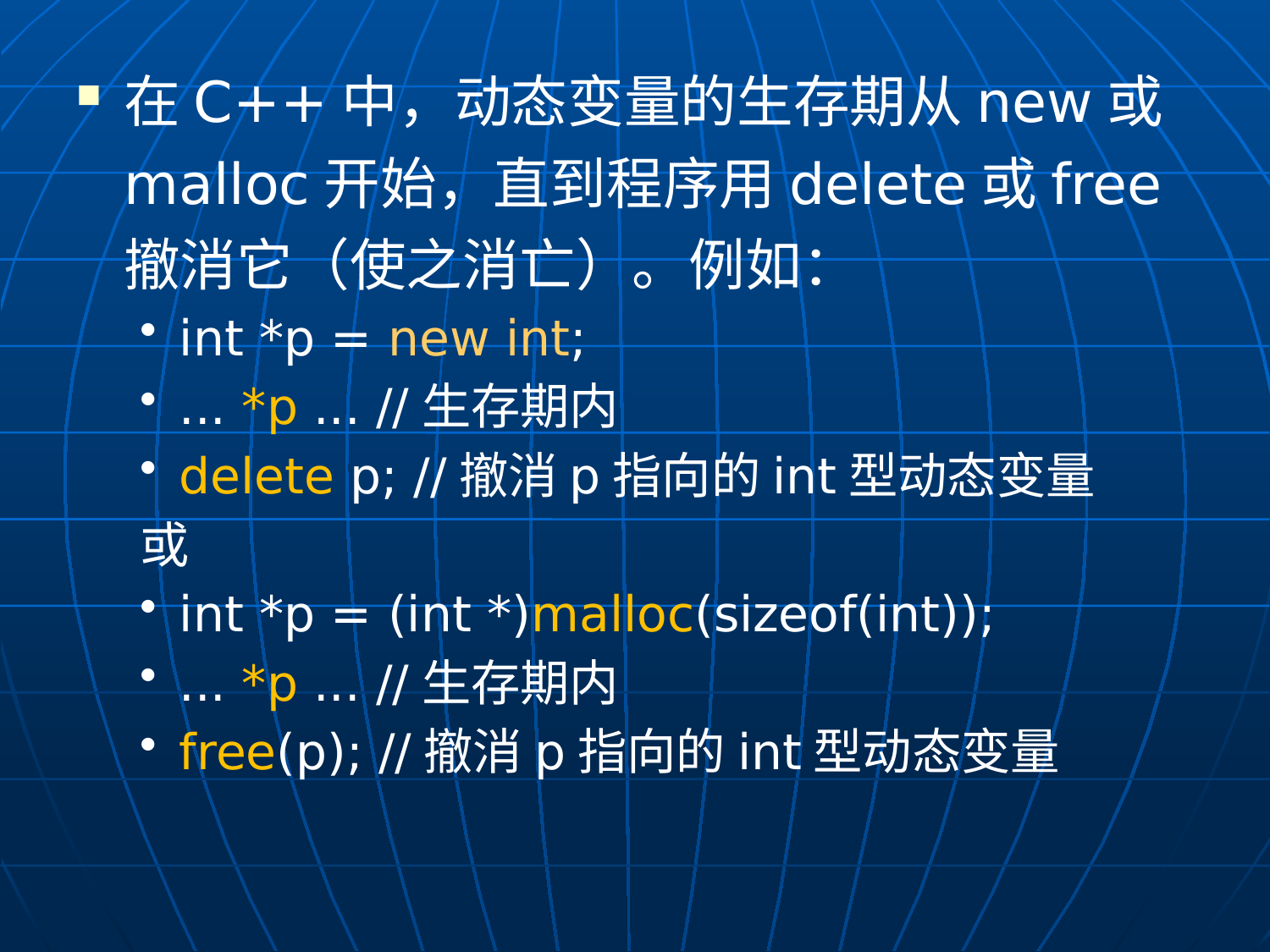

在C++中，动态变量的生存期从new或malloc开始，直到程序用delete或free撤消它（使之消亡）。例如：
int *p = new int;
... *p ... //生存期内
delete p; //撤消p指向的int型动态变量
或
int *p = (int *)malloc(sizeof(int));
... *p ... //生存期内
free(p); //撤消p指向的int型动态变量